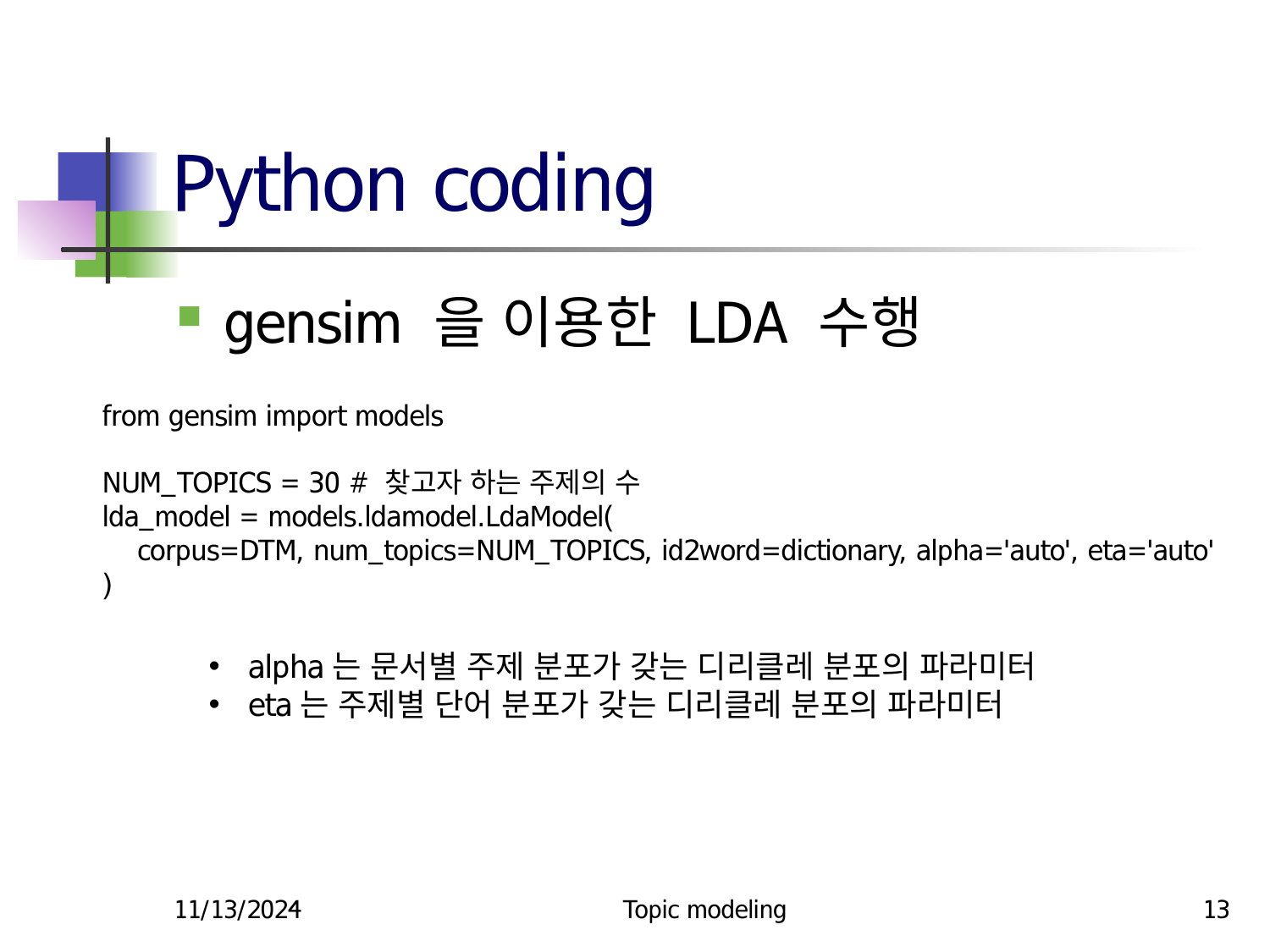

# Python coding
gensim 을 이용한 LDA 수행
from gensim import models

NUM_TOPICS = 30 # 찾고자 하는 주제의 수
lda_model = models.ldamodel.LdaModel(
    corpus=DTM, num_topics=NUM_TOPICS, id2word=dictionary, alpha='auto', eta='auto'
)
alpha는 문서별 주제 분포가 갖는 디리클레 분포의 파라미터
eta는 주제별 단어 분포가 갖는 디리클레 분포의 파라미터
11/13/2024
Topic modeling
13